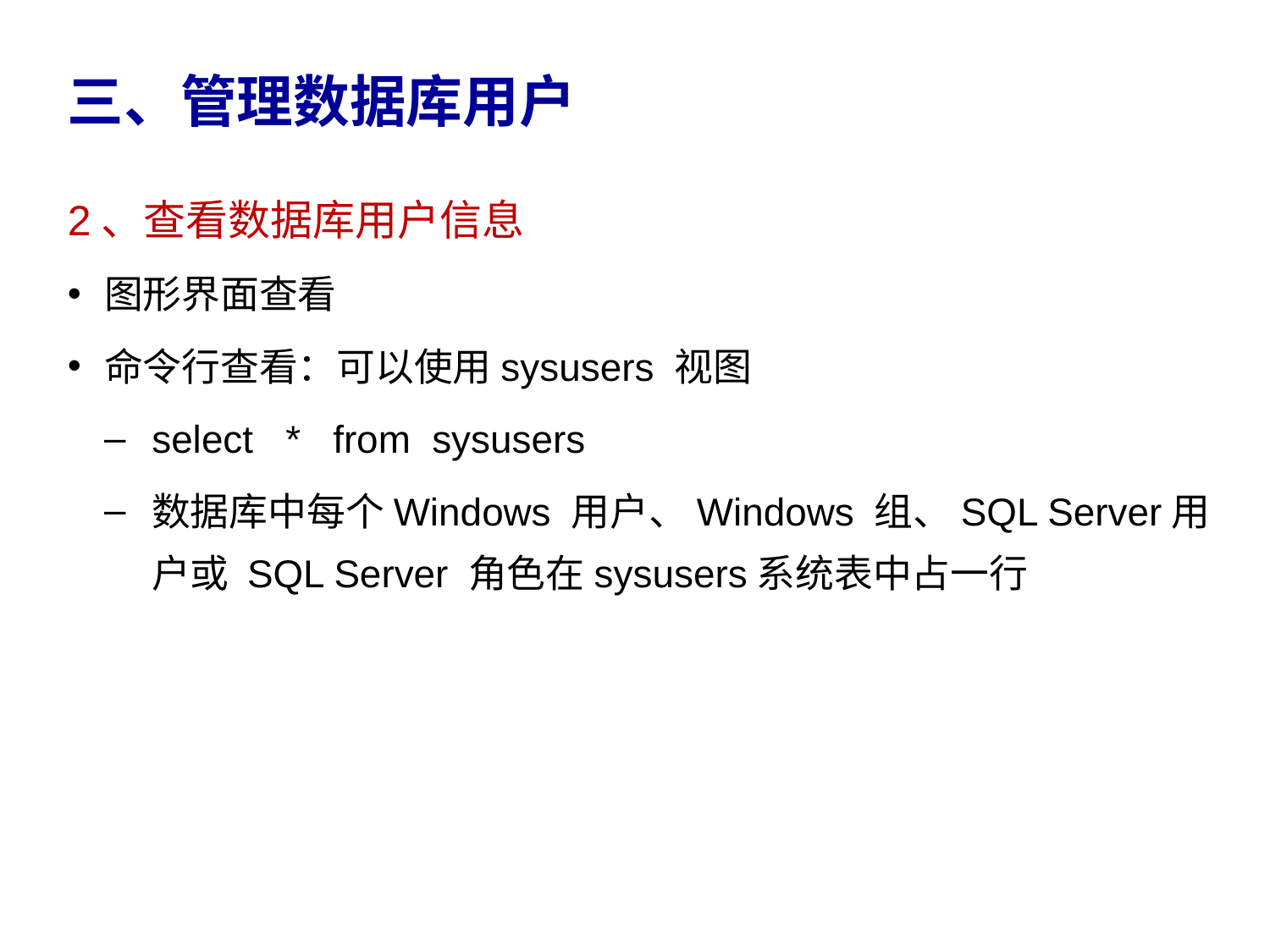

三、管理数据库用户
2、查看数据库用户信息
图形界面查看
命令行查看：可以使用sysusers 视图
select   *   from  sysusers
数据库中每个Windows 用户、Windows 组、SQL Server用户或 SQL Server 角色在sysusers系统表中占一行